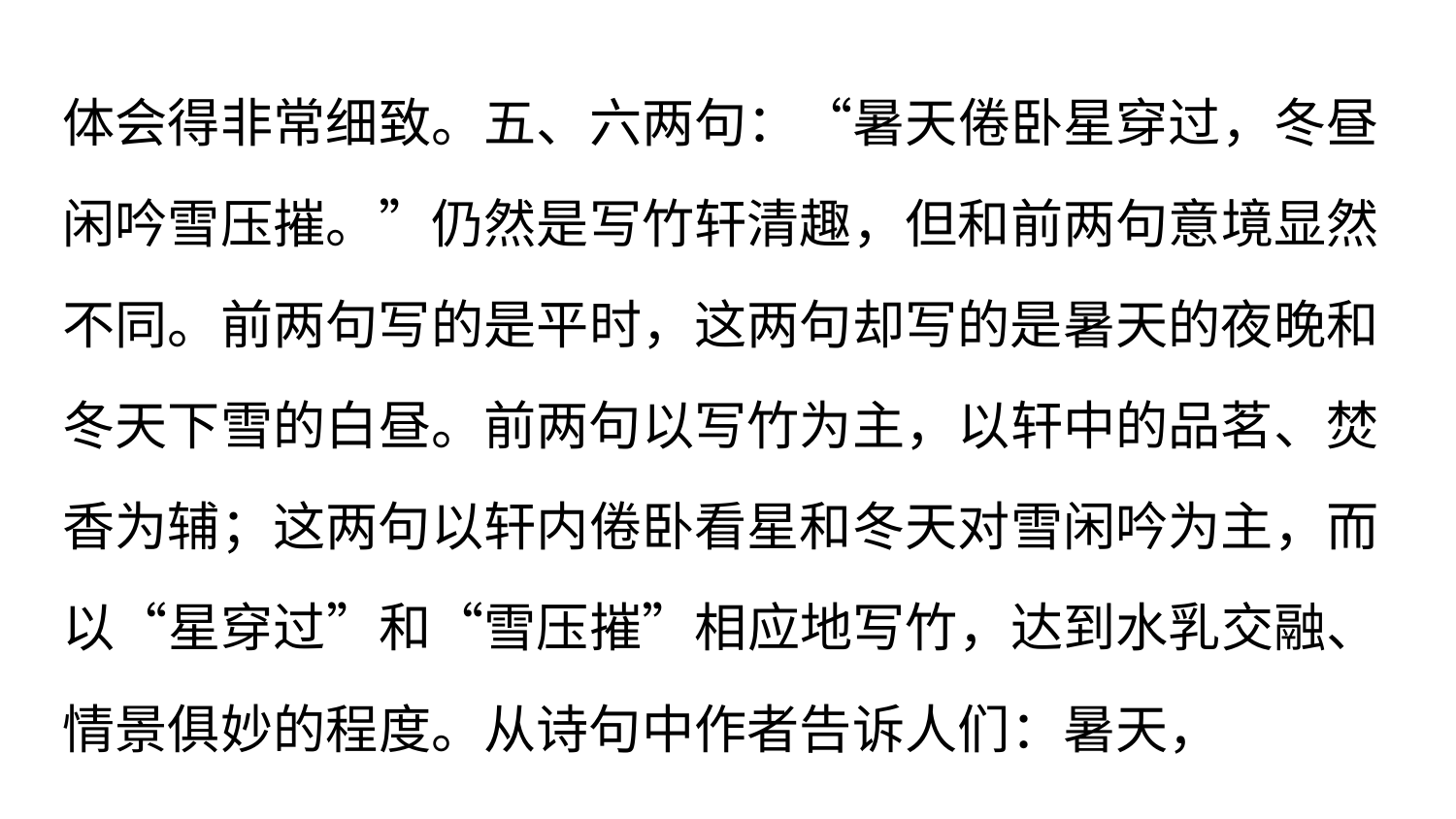

体会得非常细致。五、六两句：“暑天倦卧星穿过，冬昼闲吟雪压摧。”仍然是写竹轩清趣，但和前两句意境显然不同。前两句写的是平时，这两句却写的是暑天的夜晚和冬天下雪的白昼。前两句以写竹为主，以轩中的品茗、焚香为辅；这两句以轩内倦卧看星和冬天对雪闲吟为主，而以“星穿过”和“雪压摧”相应地写竹，达到水乳交融、情景俱妙的程度。从诗句中作者告诉人们：暑天，